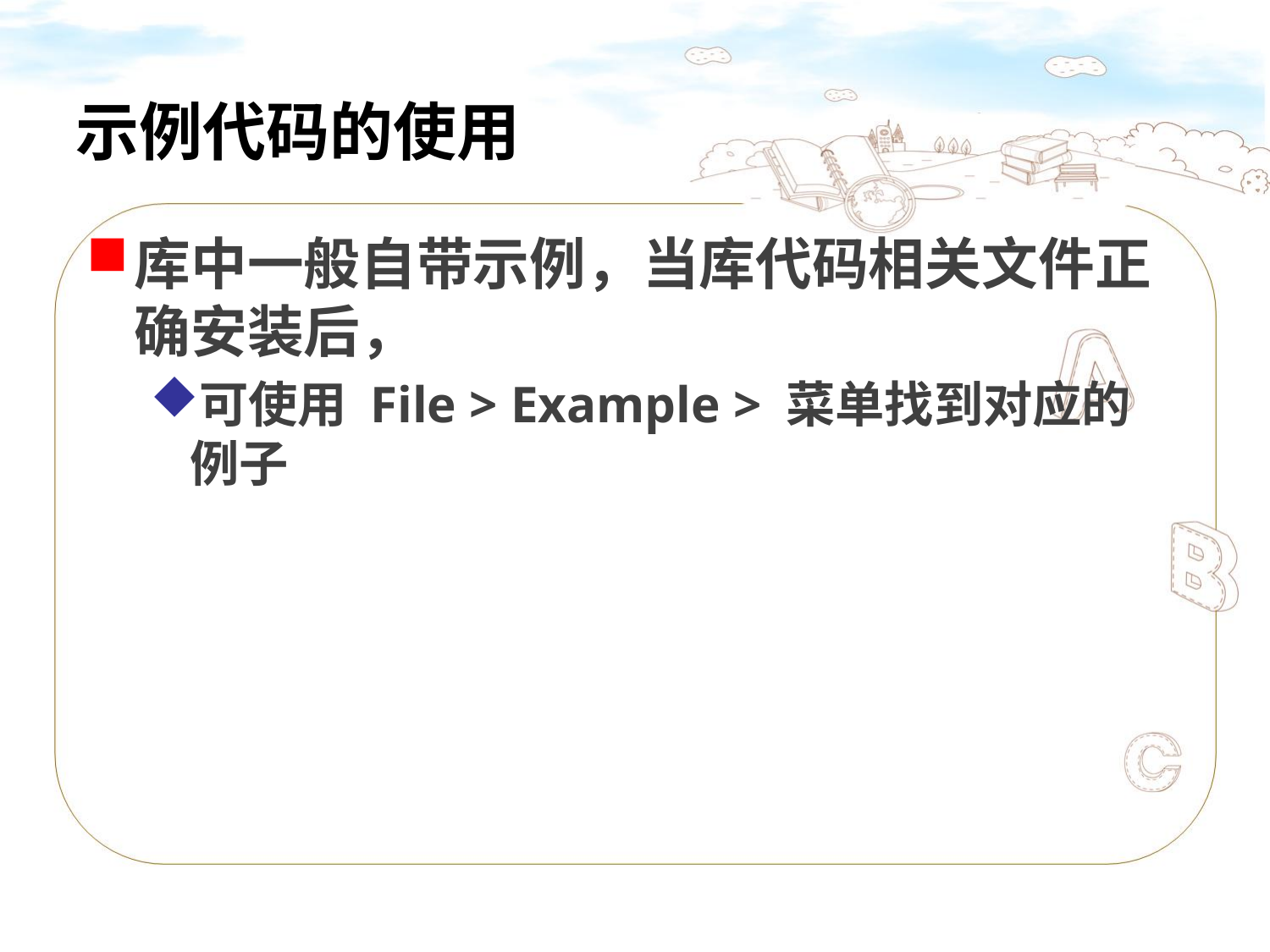

# 示例代码的使用
库中一般自带示例，当库代码相关文件正确安装后，
可使用 File > Example > 菜单找到对应的例子